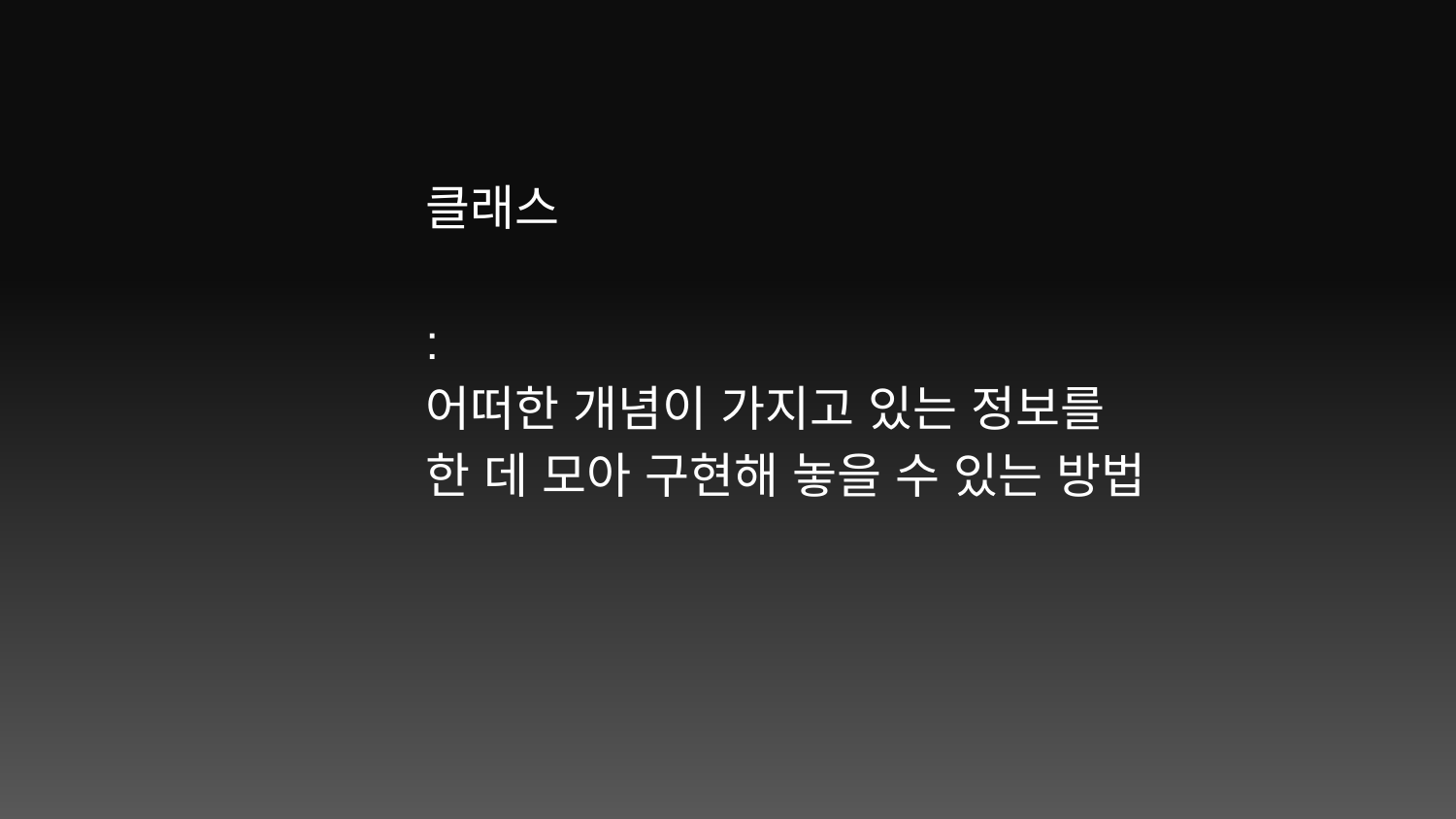

클래스

:
어떠한 개념이 가지고 있는 정보를
한 데 모아 구현해 놓을 수 있는 방법